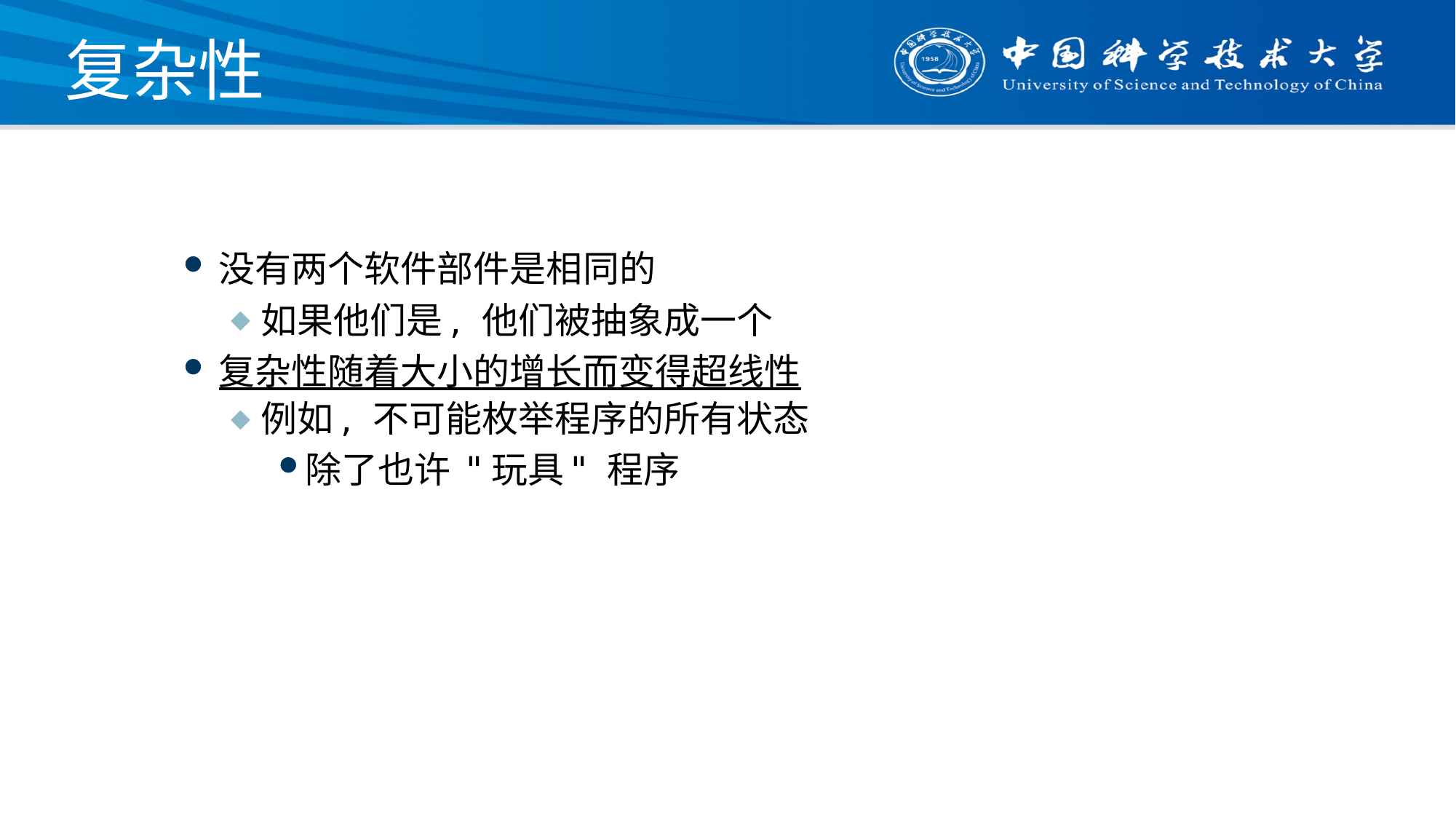

# 复杂性
没有两个软件部件是相同的
如果他们是, 他们被抽象成一个
复杂性随着大小的增长而变得超线性
例如, 不可能枚举程序的所有状态
除了也许 "玩具" 程序